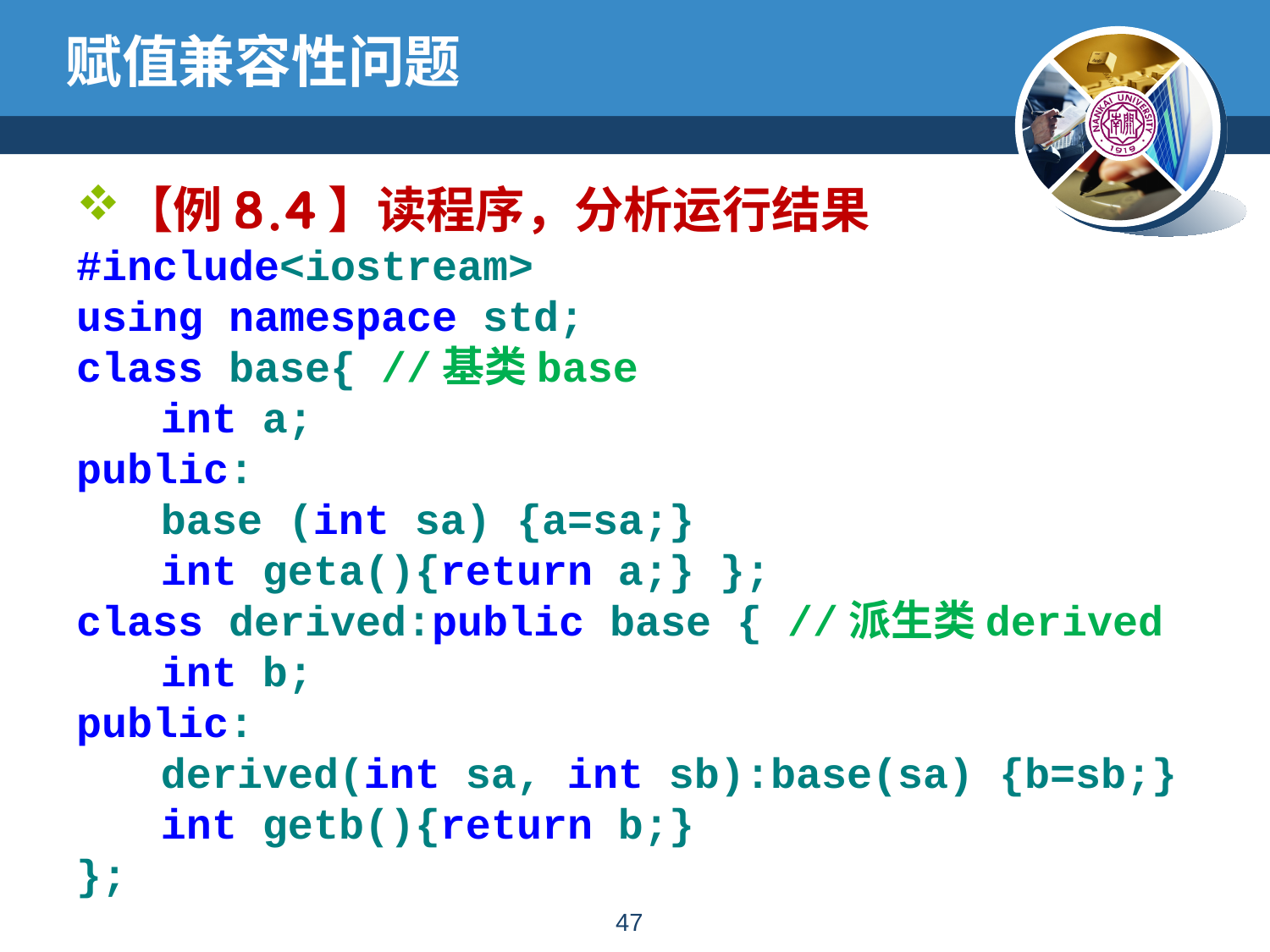

# 赋值兼容性问题
【例8.4】读程序，分析运行结果
#include<iostream>
using namespace std;
class base{ //基类base
	int a;
public:
	base (int sa) {a=sa;}
	int geta(){return a;} };
class derived:public base { //派生类derived
	int b;
public:
	derived(int sa, int sb):base(sa) {b=sb;}
	int getb(){return b;}
};
47